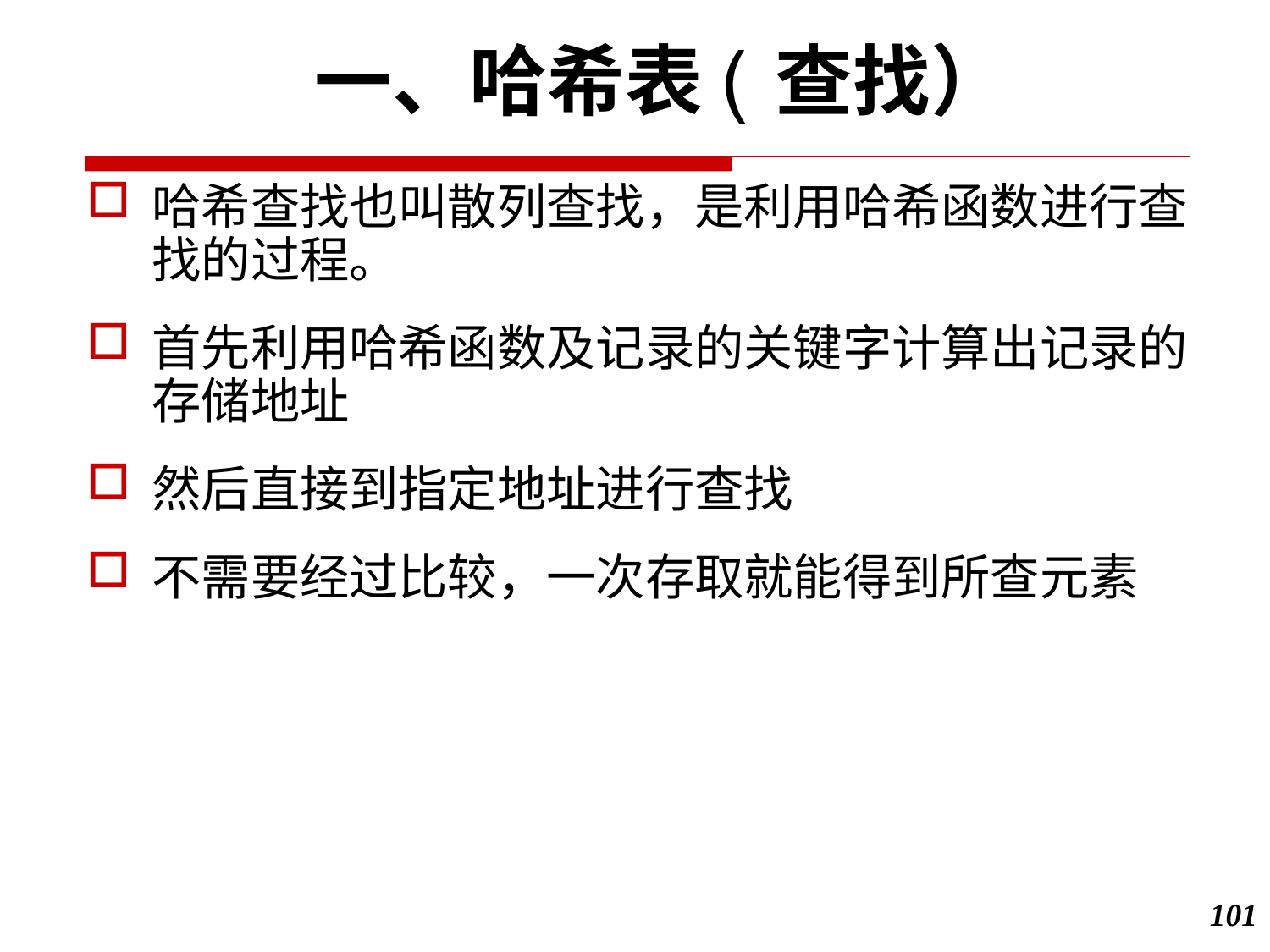

一、哈希表(查找）
哈希查找也叫散列查找，是利用哈希函数进行查找的过程。
首先利用哈希函数及记录的关键字计算出记录的存储地址
然后直接到指定地址进行查找
不需要经过比较，一次存取就能得到所查元素
101